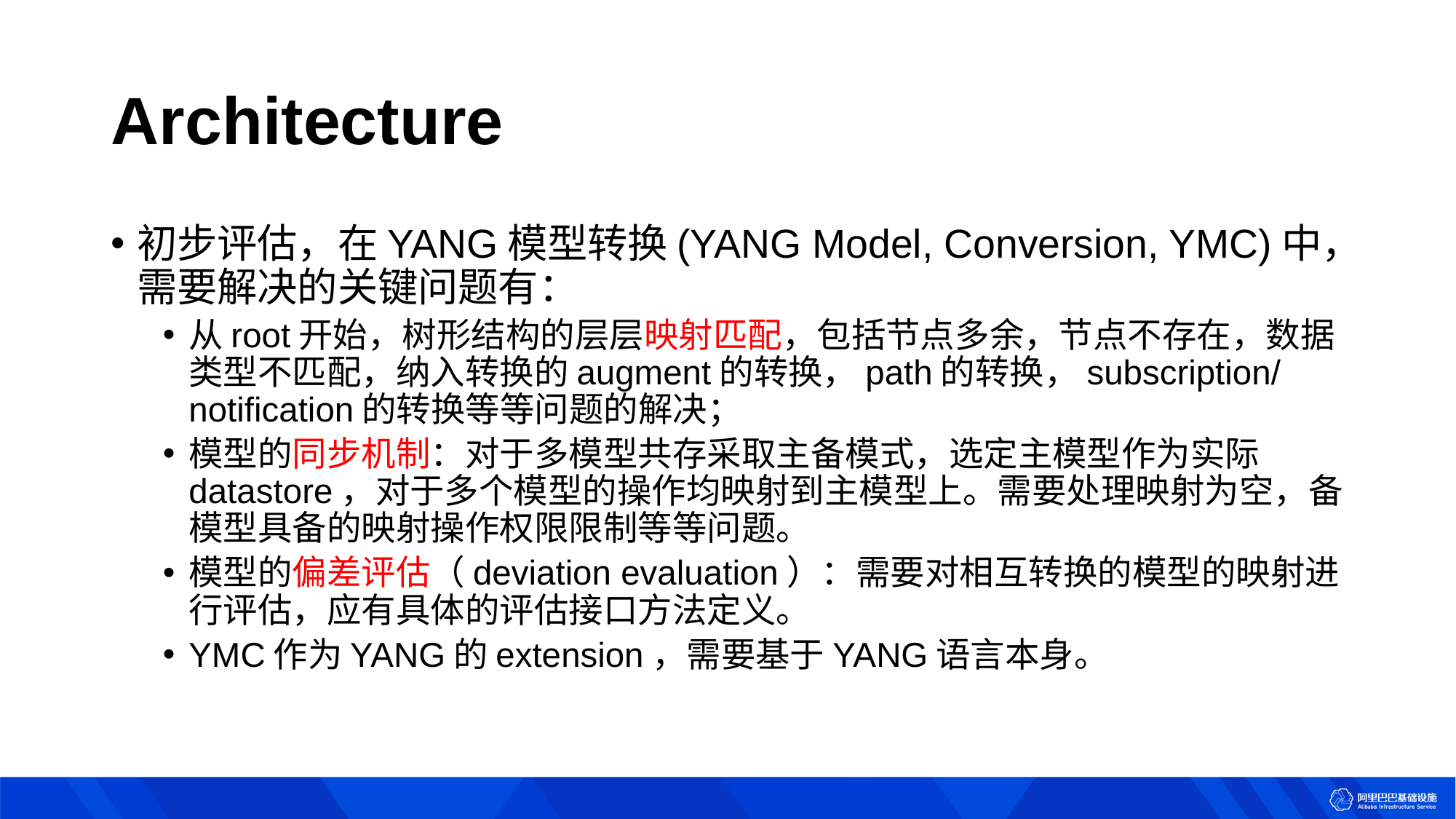

# Architecture
初步评估，在YANG模型转换(YANG Model, Conversion, YMC)中，需要解决的关键问题有：
从root开始，树形结构的层层映射匹配，包括节点多余，节点不存在，数据类型不匹配，纳入转换的augment的转换，path的转换，subscription/notification的转换等等问题的解决；
模型的同步机制：对于多模型共存采取主备模式，选定主模型作为实际datastore，对于多个模型的操作均映射到主模型上。需要处理映射为空，备模型具备的映射操作权限限制等等问题。
模型的偏差评估（deviation evaluation）：需要对相互转换的模型的映射进行评估，应有具体的评估接口方法定义。
YMC作为YANG的extension，需要基于YANG语言本身。